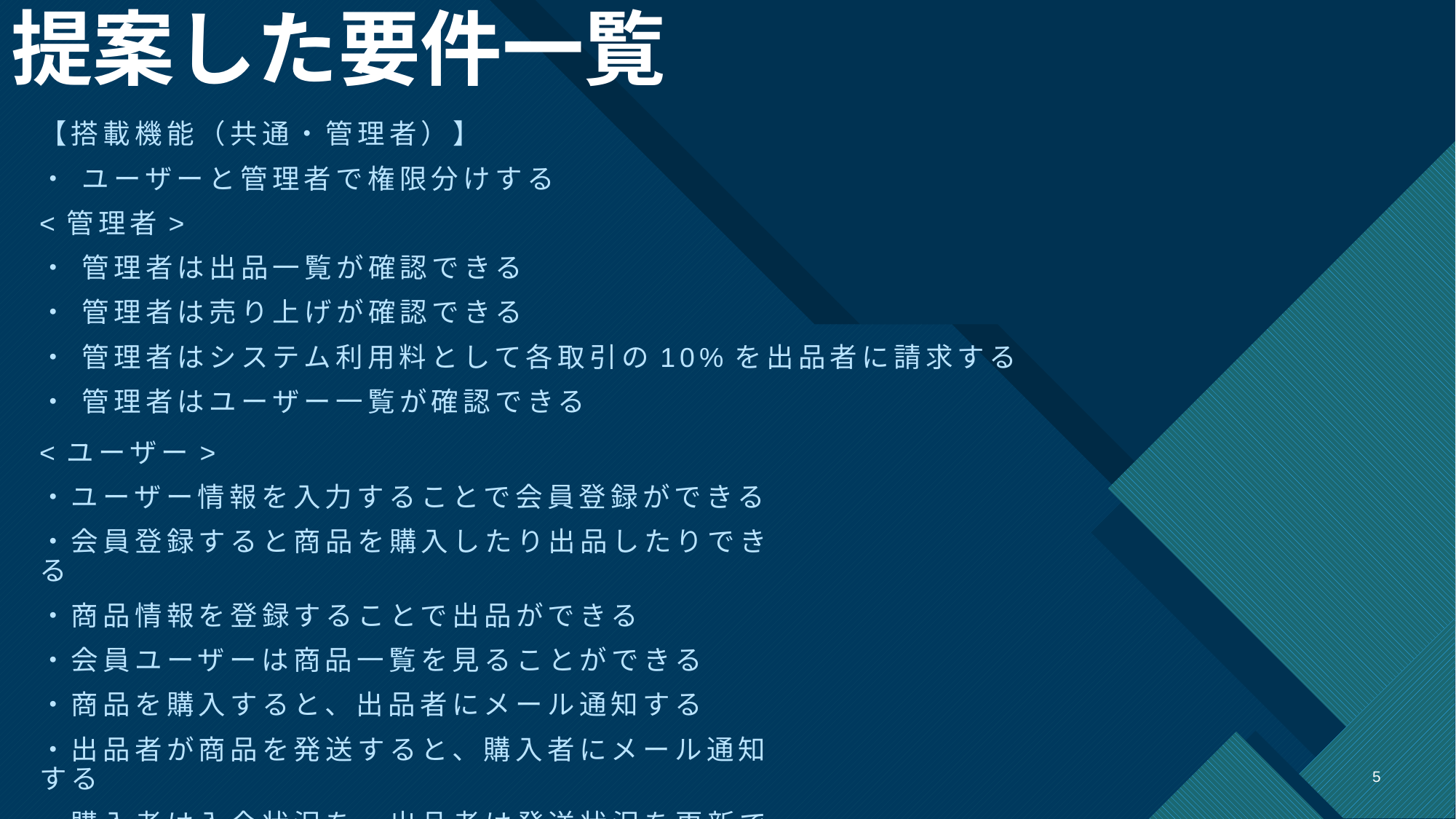

# 提案した要件一覧
【搭載機能（共通・管理者）】
・ ユーザーと管理者で権限分けする
<管理者>
・ 管理者は出品一覧が確認できる
・ 管理者は売り上げが確認できる
・ 管理者はシステム利用料として各取引の10%を出品者に請求する
・ 管理者はユーザー一覧が確認できる

<ユーザー>
・ユーザー情報を入力することで会員登録ができる
・会員登録すると商品を購入したり出品したりできる
・商品情報を登録することで出品ができる
・会員ユーザーは商品一覧を見ることができる
・商品を購入すると、出品者にメール通知する
・出品者が商品を発送すると、購入者にメール通知する
・購入者は入金状況を、出品者は発送状況を更新できる
5